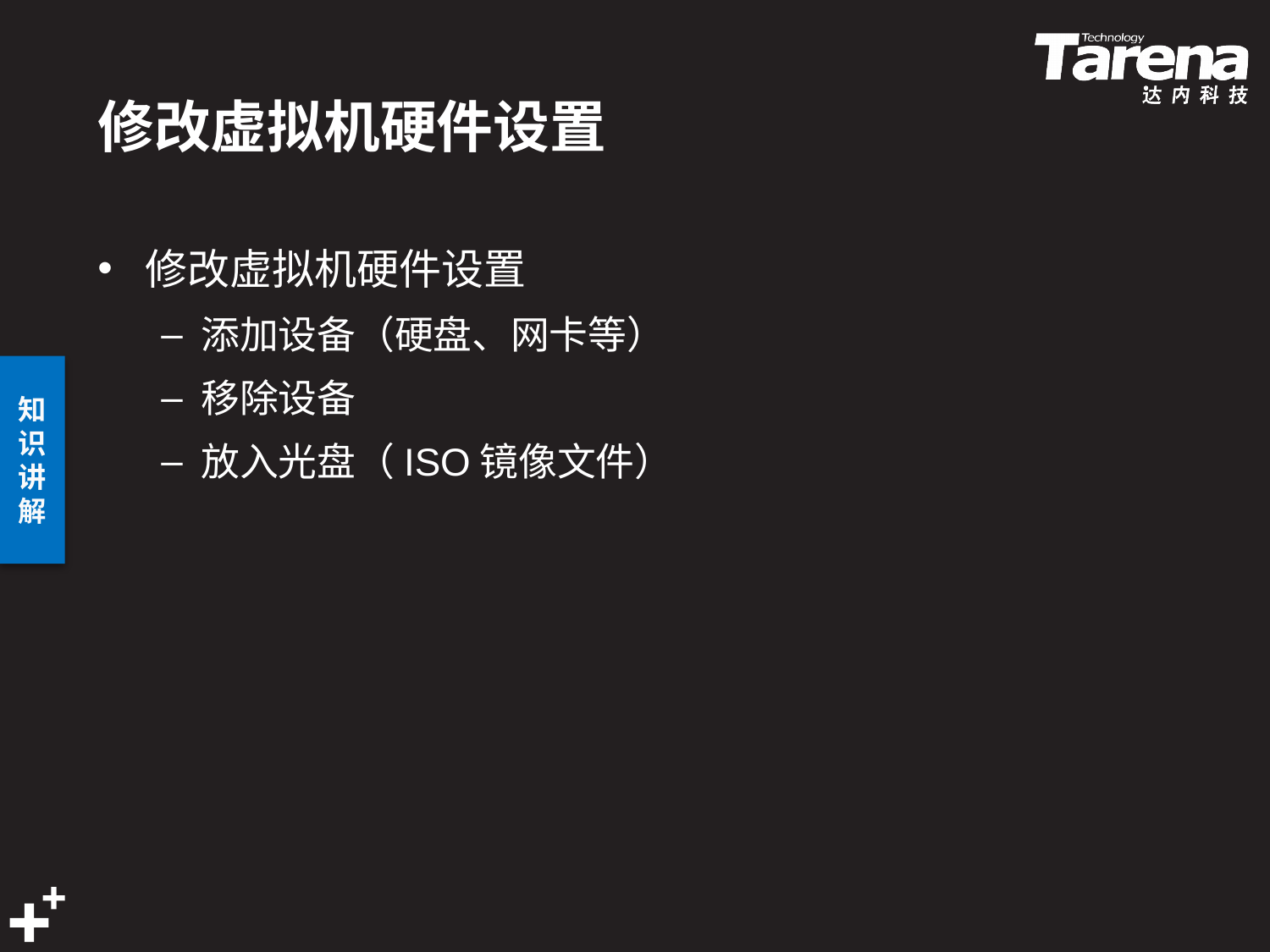

# 修改虚拟机硬件设置
修改虚拟机硬件设置
添加设备（硬盘、网卡等）
移除设备
放入光盘（ISO镜像文件）